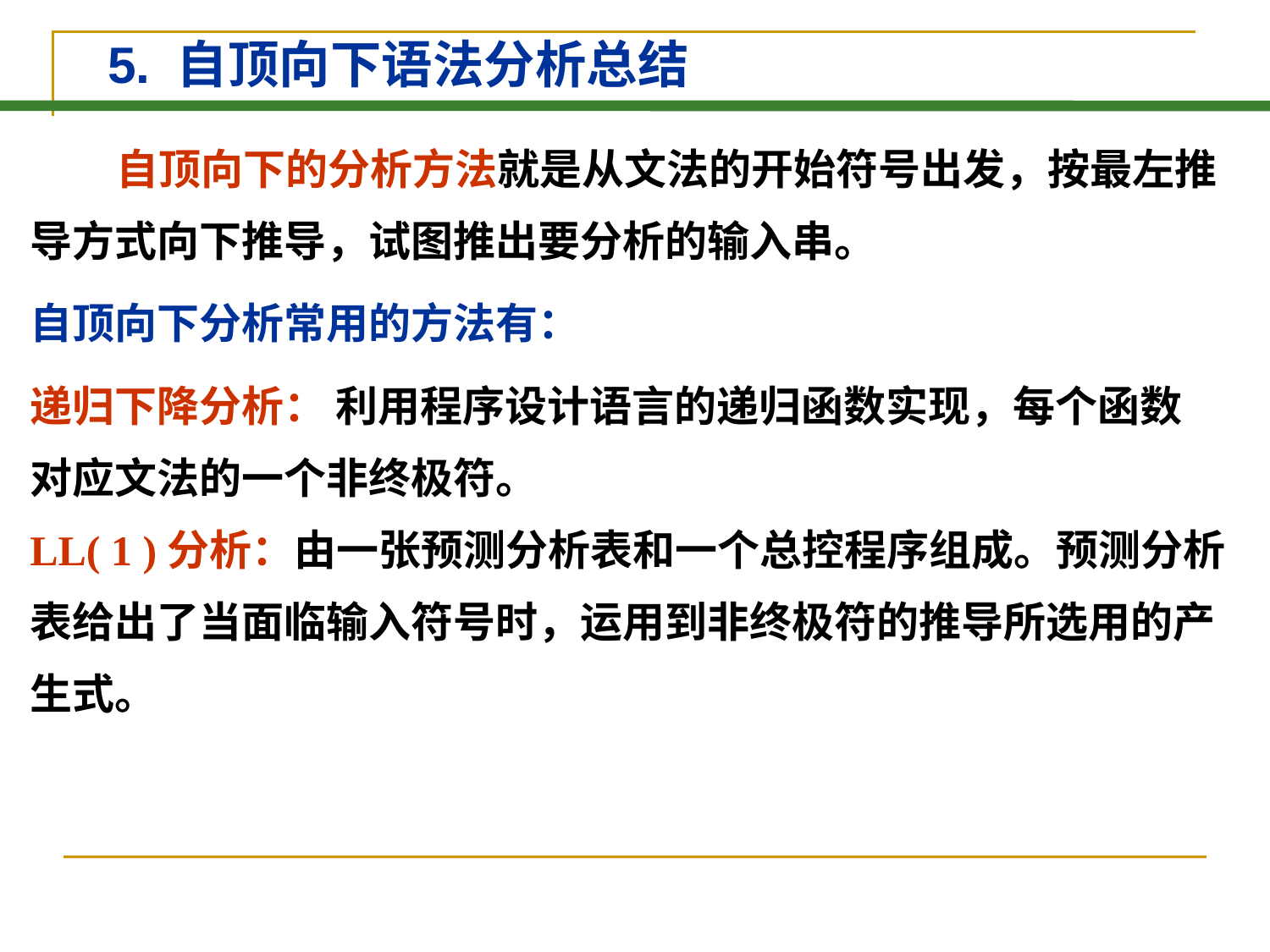

# 5. 自顶向下语法分析总结

        自顶向下的分析方法就是从文法的开始符号出发，按最左推
导方式向下推导，试图推出要分析的输入串。
自顶向下分析常用的方法有：
递归下降分析： 利用程序设计语言的递归函数实现，每个函数
对应文法的一个非终极符。
LL( 1 )分析：由一张预测分析表和一个总控程序组成。预测分析
表给出了当面临输入符号时，运用到非终极符的推导所选用的产
生式。
114